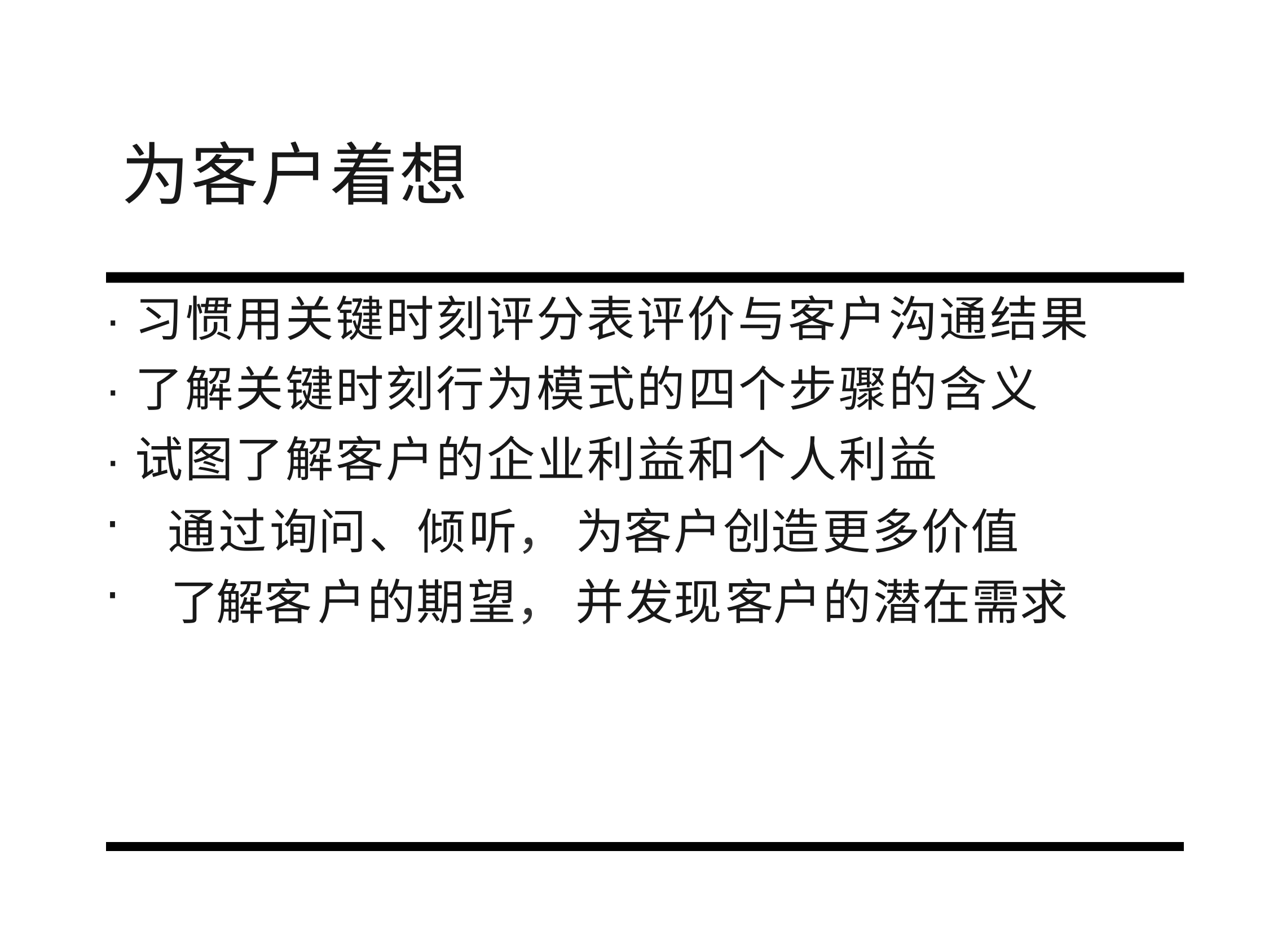

# 为客户着想

·习惯用关键时刻评分表评价与客户沟通结果
·了解关键时刻行为模式的四个步骤的含义
·试图了解客户的企业利益和个人利益
通过询问、倾听， 为客户创造更多价值
了解客户的期望， 并发现客户的潜在需求